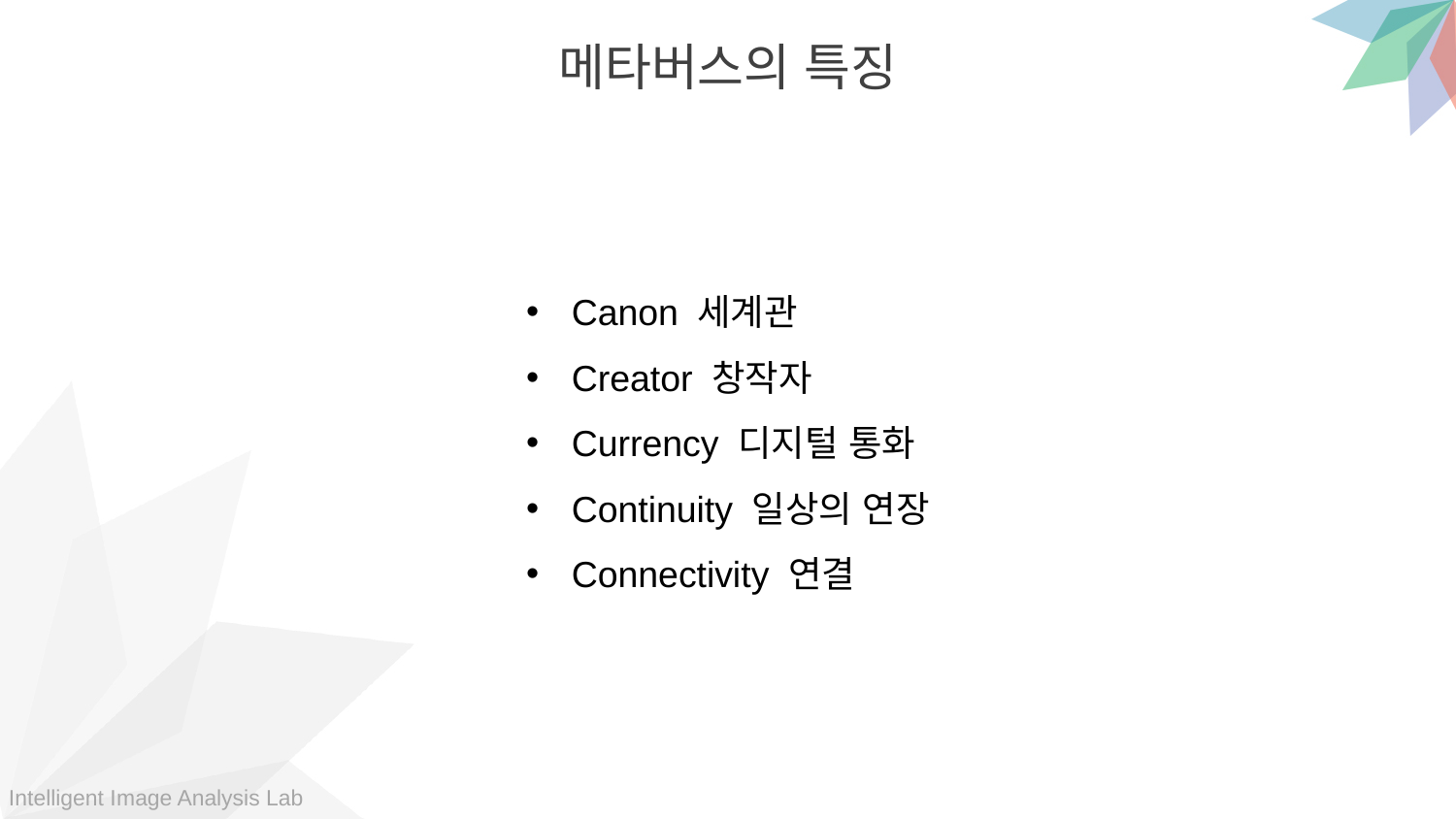

메타버스의 특징
Canon 세계관
Creator 창작자
Currency 디지털 통화
Continuity 일상의 연장
Connectivity 연결